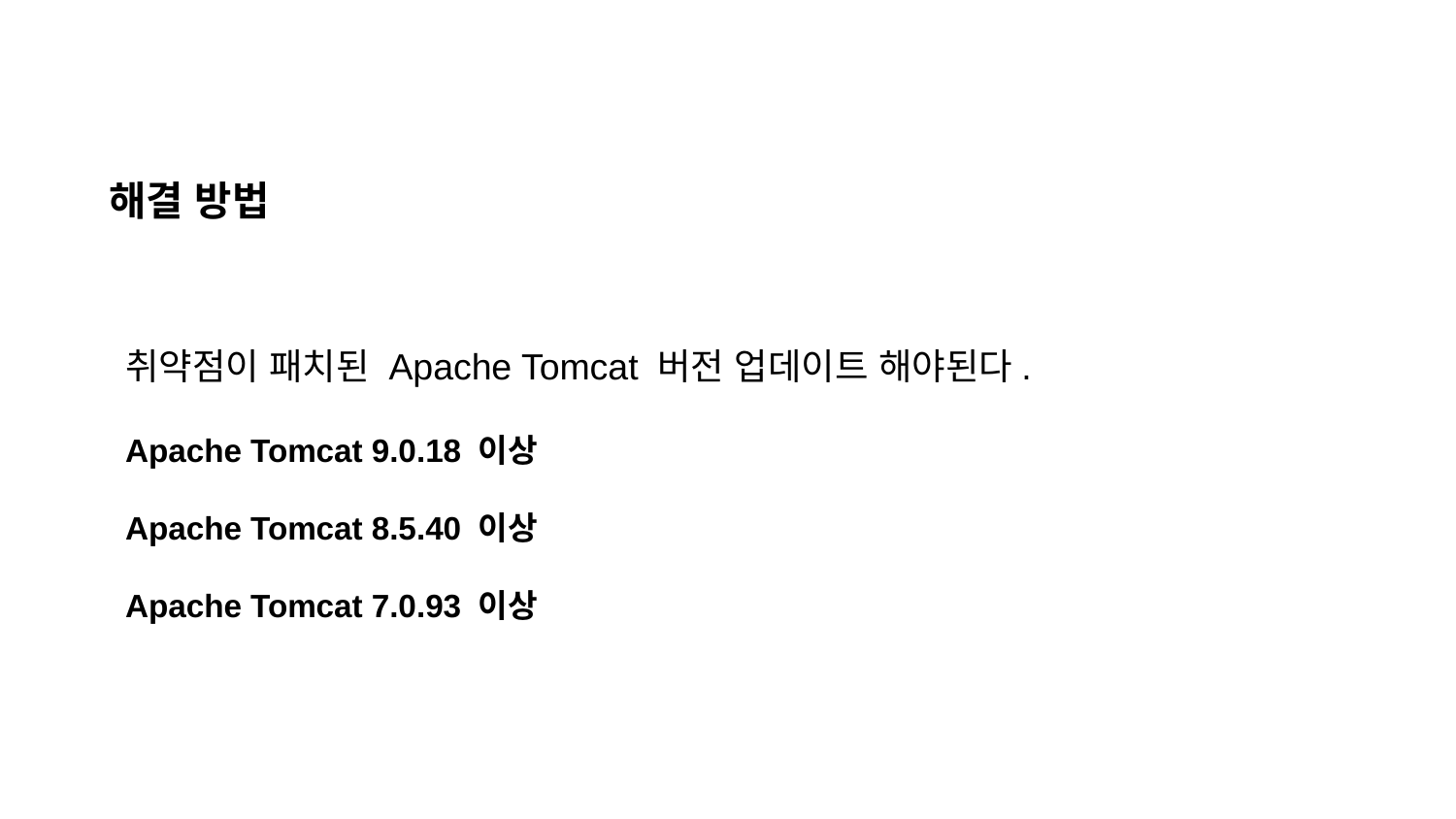

해결 방법
취약점이 패치된 Apache Tomcat 버전 업데이트 해야된다.

Apache Tomcat 9.0.18 이상

Apache Tomcat 8.5.40 이상

Apache Tomcat 7.0.93 이상